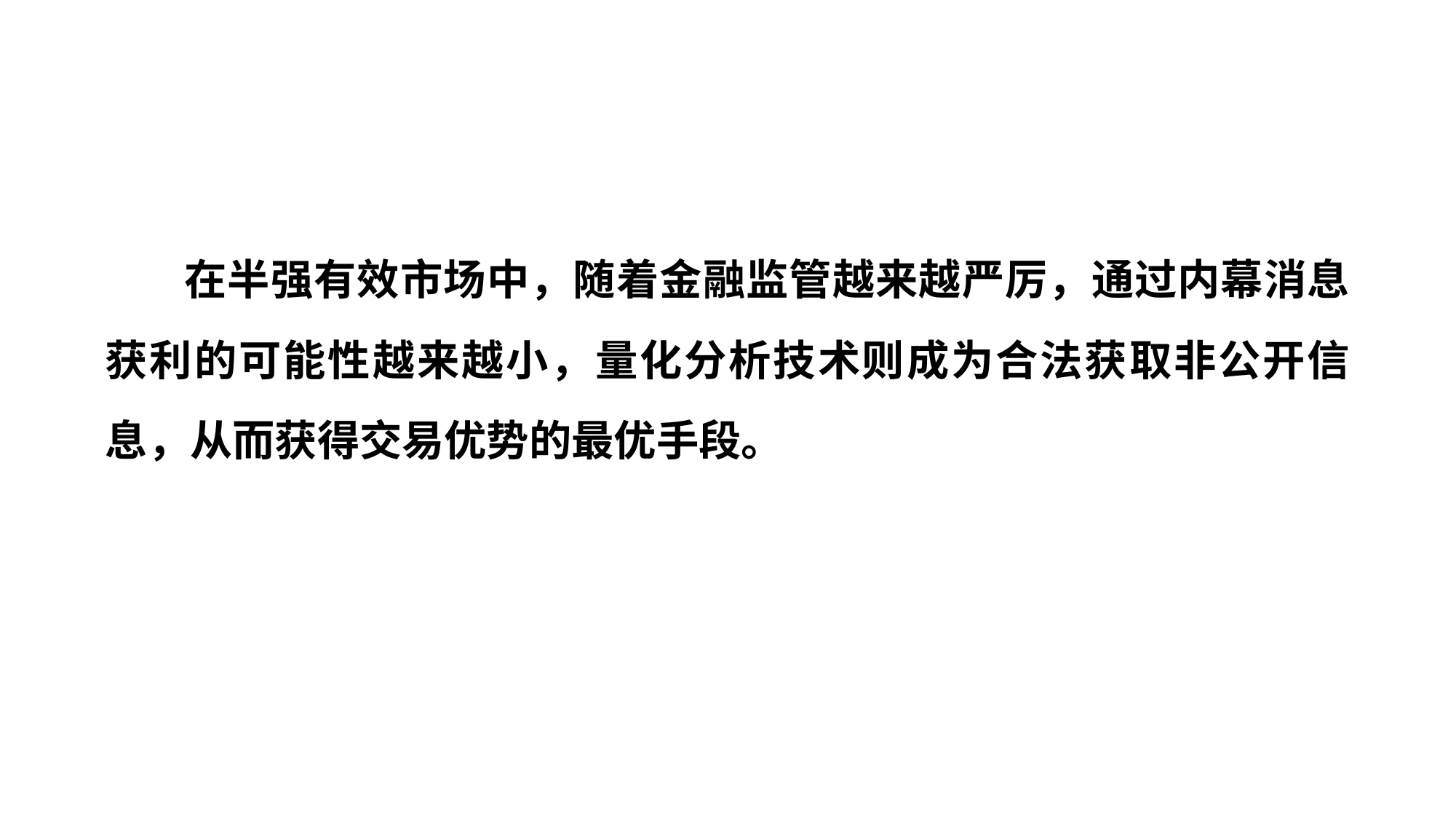

在半强有效市场中，随着金融监管越来越严厉，通过内幕消息获利的可能性越来越小，量化分析技术则成为合法获取非公开信息，从而获得交易优势的最优手段。